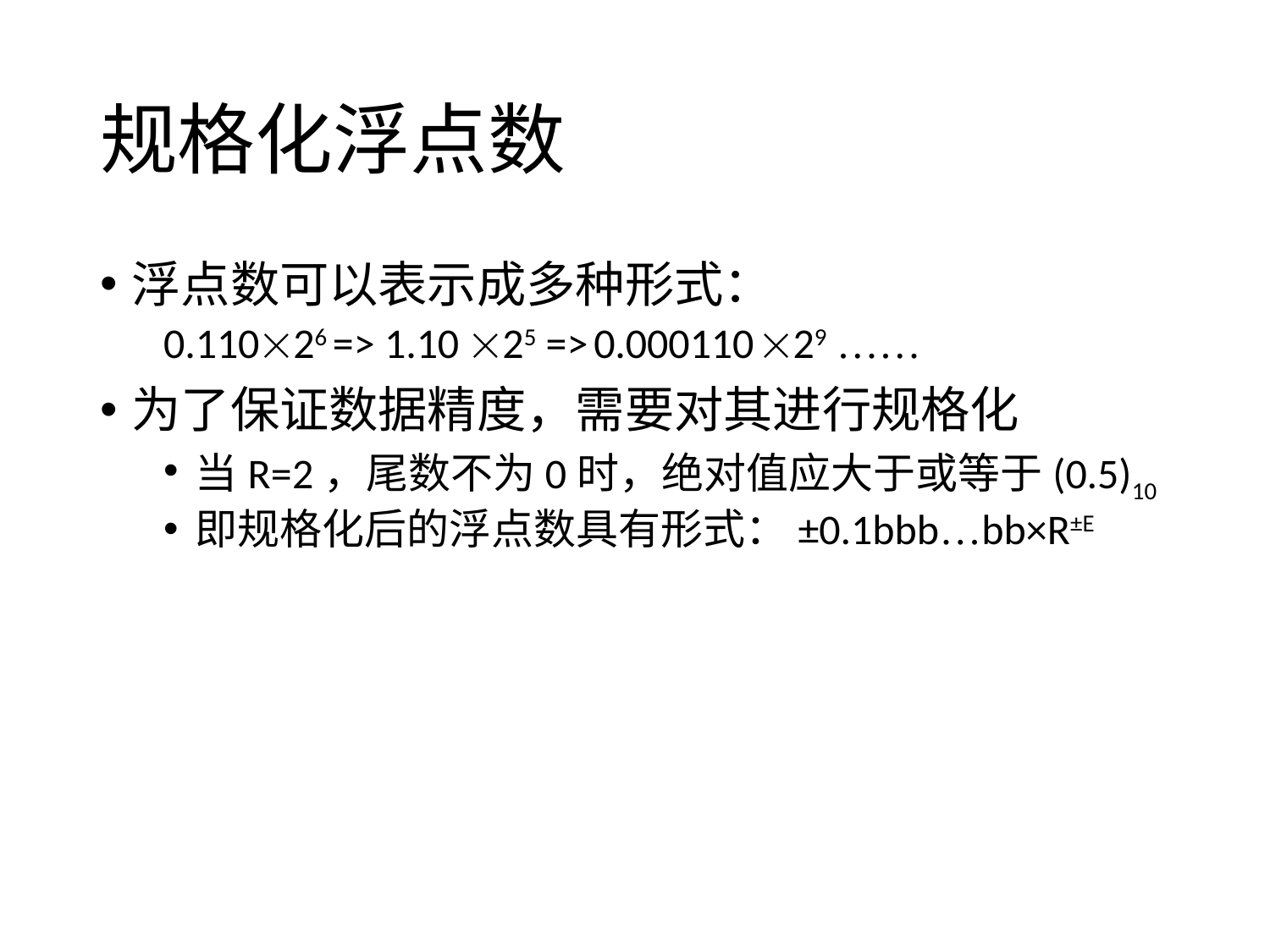

# 规格化浮点数
浮点数可以表示成多种形式：
0.110×26 => 1.10 ×25 => 0.000110 ×29 ……
为了保证数据精度，需要对其进行规格化
当R=2，尾数不为0时，绝对值应大于或等于(0.5)10
即规格化后的浮点数具有形式：±0.1bbb…bb×R±E